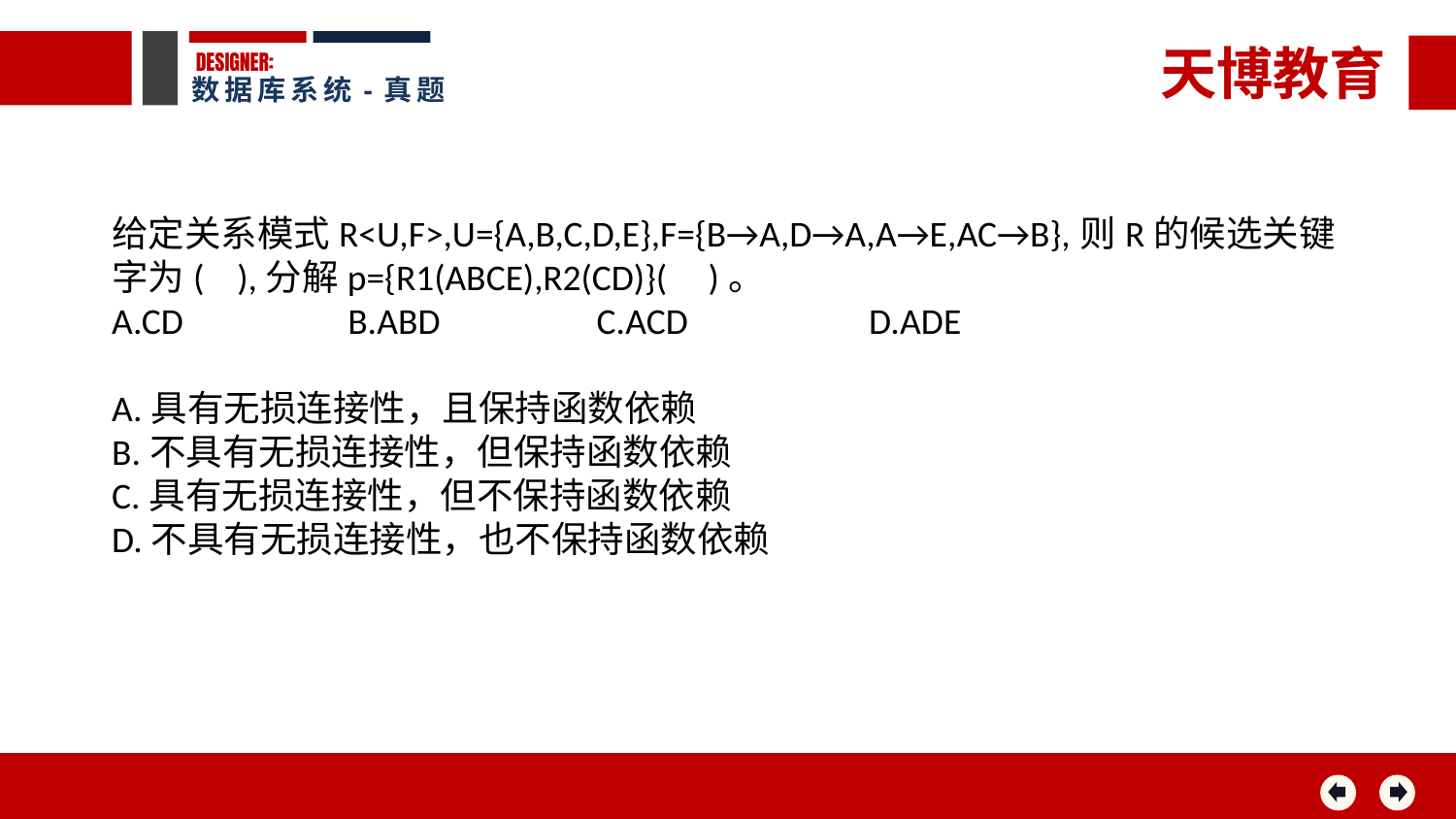

天博教育
DESIGNER:
数据库系统-真题
给定关系模式R<U,F>,U={A,B,C,D,E},F={B→A,D→A,A→E,AC→B},则R的候选关键字为(    ),分解p={R1(ABCE),R2(CD)}(     )。
A.CD                    B.ABD                   C.ACD                      D.ADE

A.具有无损连接性，且保持函数依赖
B.不具有无损连接性，但保持函数依赖
C.具有无损连接性，但不保持函数依赖
D.不具有无损连接性，也不保持函数依赖